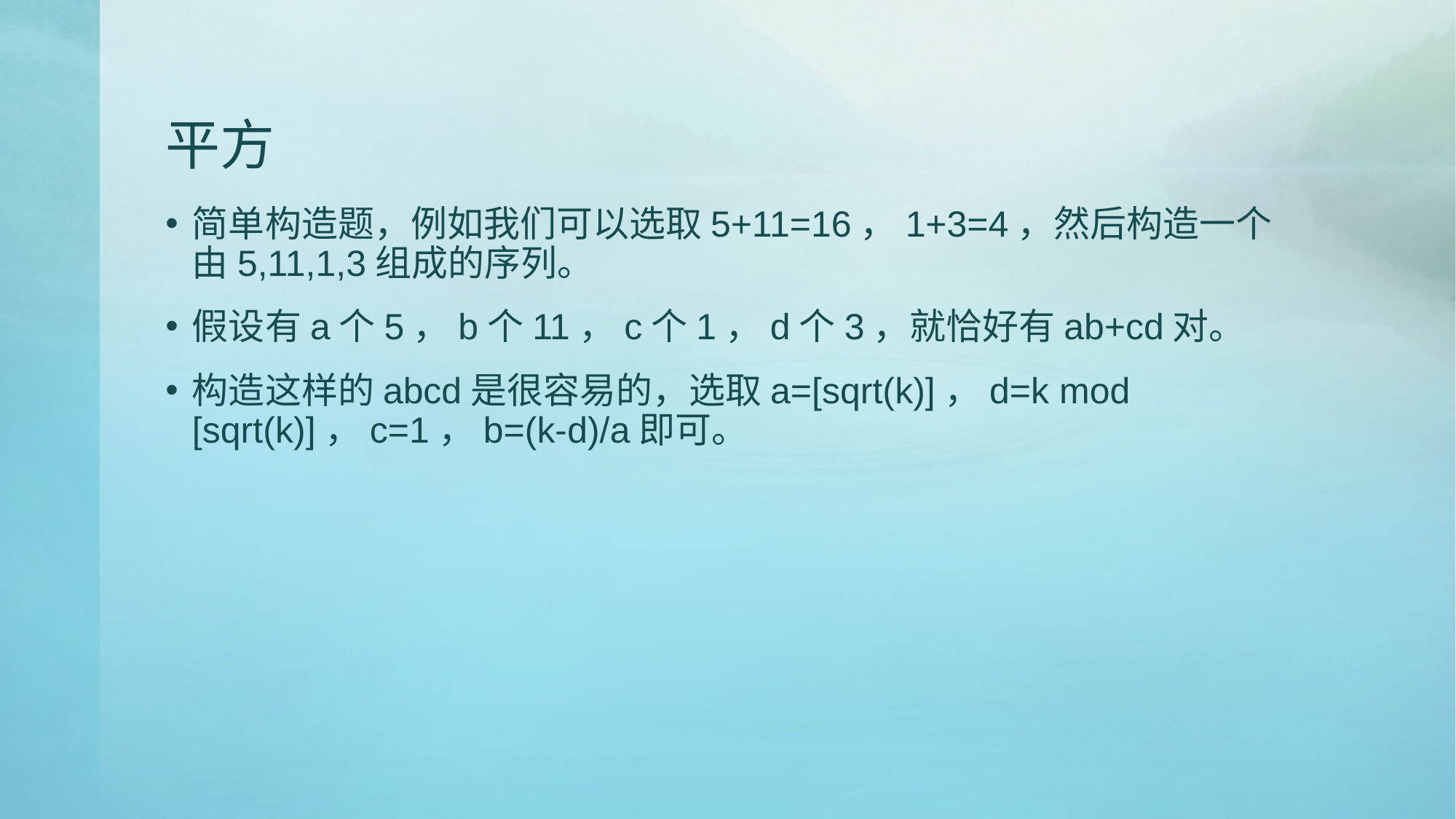

# 平方
简单构造题，例如我们可以选取5+11=16，1+3=4，然后构造一个由5,11,1,3组成的序列。
假设有a个5，b个11，c个1，d个3，就恰好有ab+cd对。
构造这样的abcd是很容易的，选取a=[sqrt(k)]，d=k mod [sqrt(k)]，c=1，b=(k-d)/a即可。